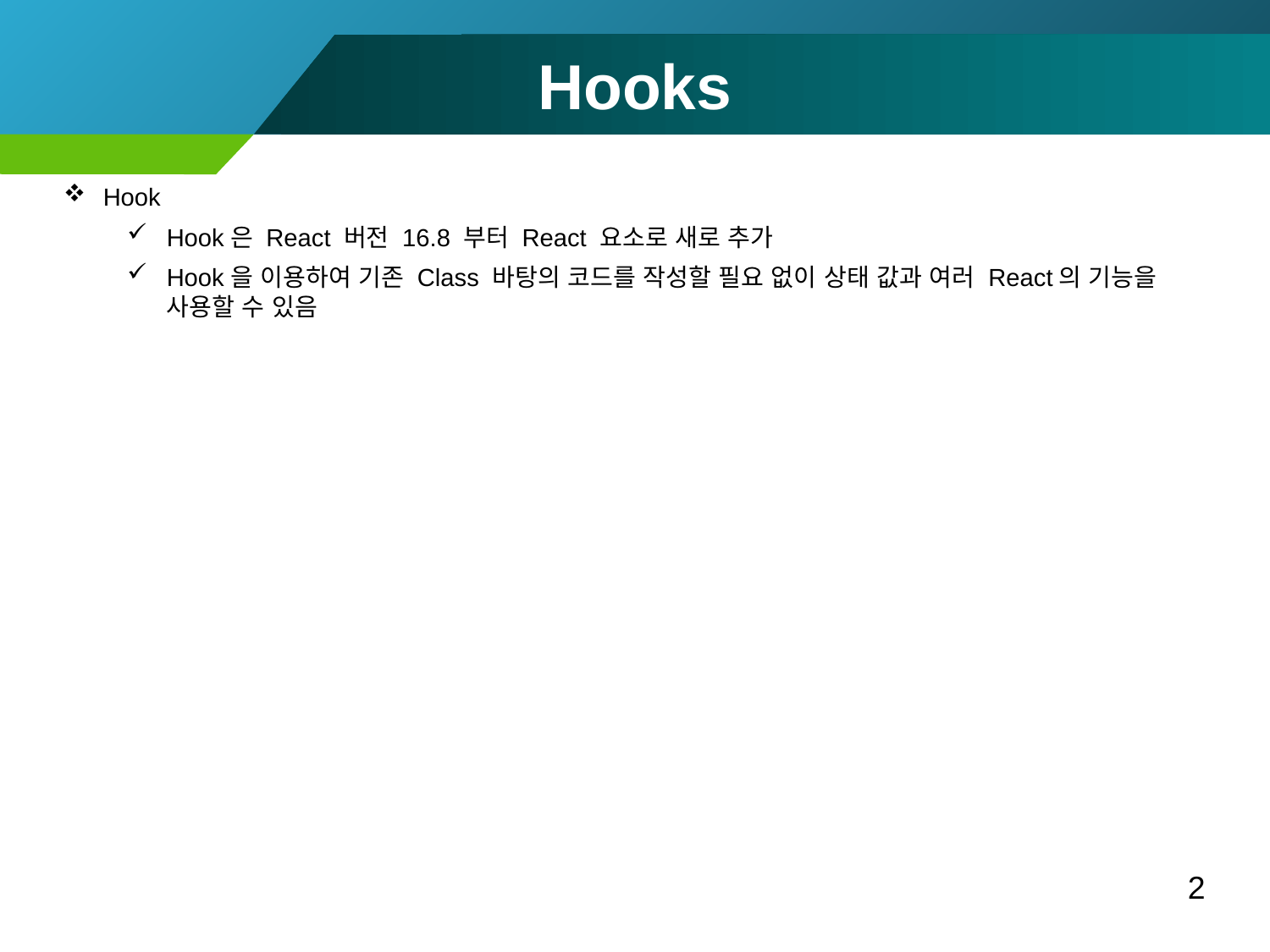

Hooks
Hook
Hook은 React 버전 16.8 부터 React 요소로 새로 추가
Hook을 이용하여 기존 Class 바탕의 코드를 작성할 필요 없이 상태 값과 여러 React의 기능을 사용할 수 있음
2